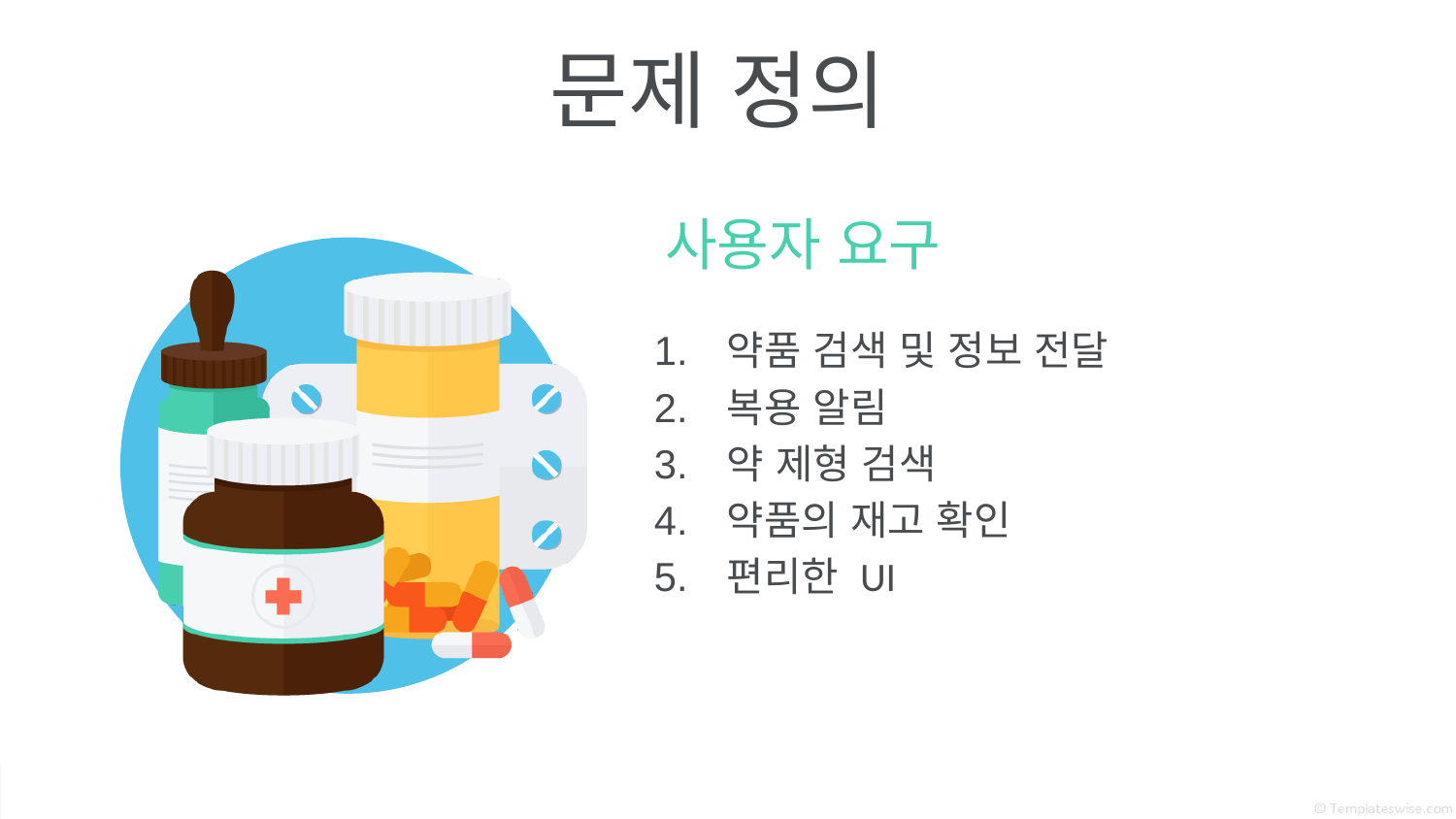

# 문제 정의
사용자 요구
약품 검색 및 정보 전달
복용 알림
약 제형 검색
약품의 재고 확인
편리한 UI